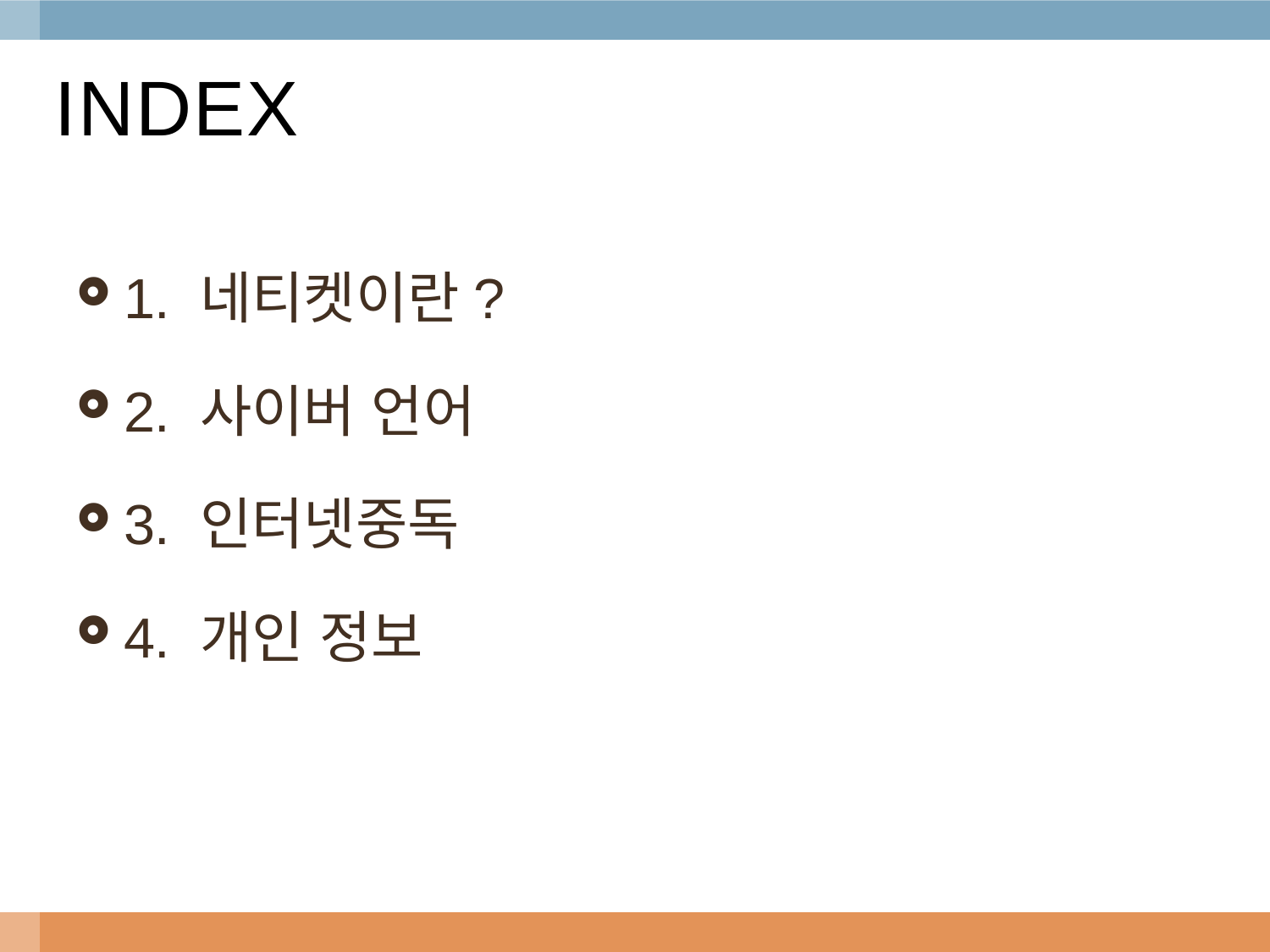

# INDEX
1. 네티켓이란?
2. 사이버 언어
3. 인터넷중독
4. 개인 정보